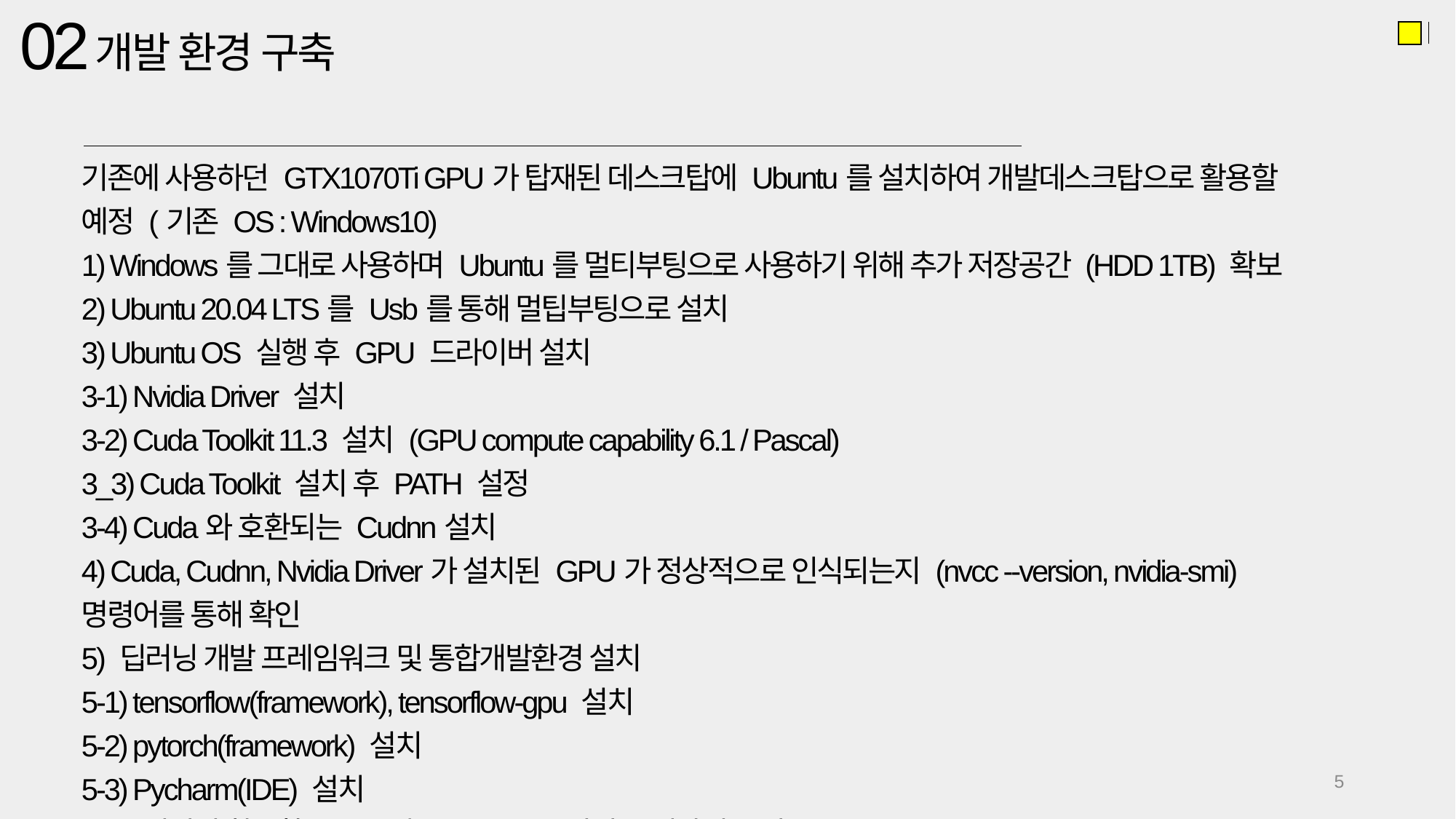

02
개발 환경 구축

기존에 사용하던 GTX1070Ti GPU가 탑재된 데스크탑에 Ubuntu를 설치하여 개발데스크탑으로 활용할 예정 (기존 OS : Windows10)
1) Windows를 그대로 사용하며 Ubuntu를 멀티부팅으로 사용하기 위해 추가 저장공간 (HDD 1TB) 확보
2) Ubuntu 20.04 LTS를 Usb를 통해 멀팁부팅으로 설치
3) Ubuntu OS 실행 후 GPU 드라이버 설치
3-1) Nvidia Driver 설치
3-2) Cuda Toolkit 11.3 설치 (GPU compute capability 6.1 / Pascal)
3_3) Cuda Toolkit 설치 후 PATH 설정
3-4) Cuda와 호환되는 Cudnn설치
4) Cuda, Cudnn, Nvidia Driver가 설치된 GPU가 정상적으로 인식되는지 (nvcc --version, nvidia-smi) 명령어를 통해 확인
5) 딥러닝 개발 프레임워크 및 통합개발환경 설치
5-1) tensorflow(framework), tensorflow-gpu 설치
5-2) pytorch(framework) 설치
5-3) Pycharm(IDE) 설치
5-4) 터미널 창분할 프로그램 Terminator 설치 (개발에 용이)
5